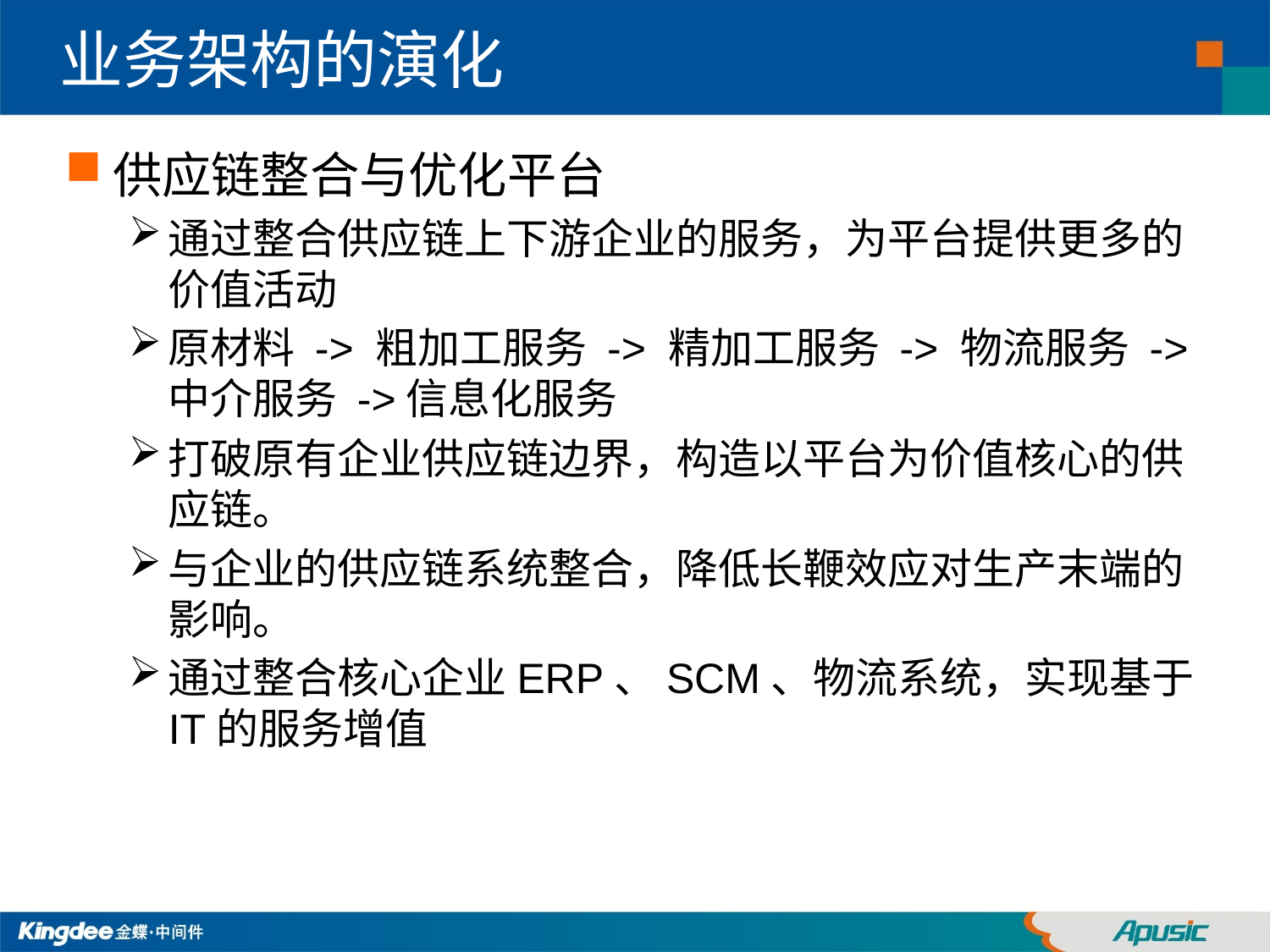

# 业务架构的演化
供应链整合与优化平台
通过整合供应链上下游企业的服务，为平台提供更多的价值活动
原材料 -> 粗加工服务 -> 精加工服务 -> 物流服务 -> 中介服务 ->信息化服务
打破原有企业供应链边界，构造以平台为价值核心的供应链。
与企业的供应链系统整合，降低长鞭效应对生产末端的影响。
通过整合核心企业ERP、SCM、物流系统，实现基于IT的服务增值